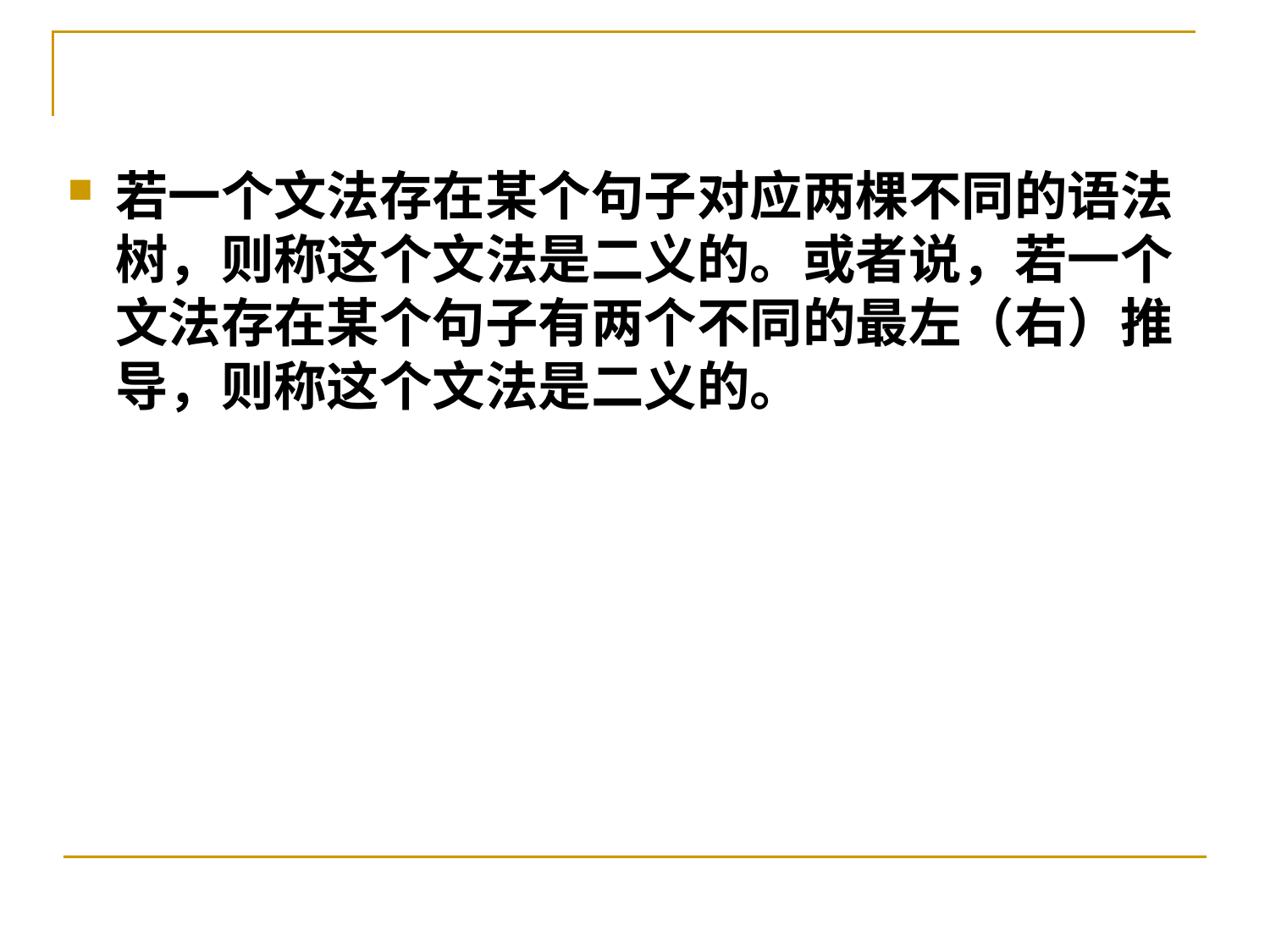

若一个文法存在某个句子对应两棵不同的语法树，则称这个文法是二义的。或者说，若一个文法存在某个句子有两个不同的最左（右）推导，则称这个文法是二义的。